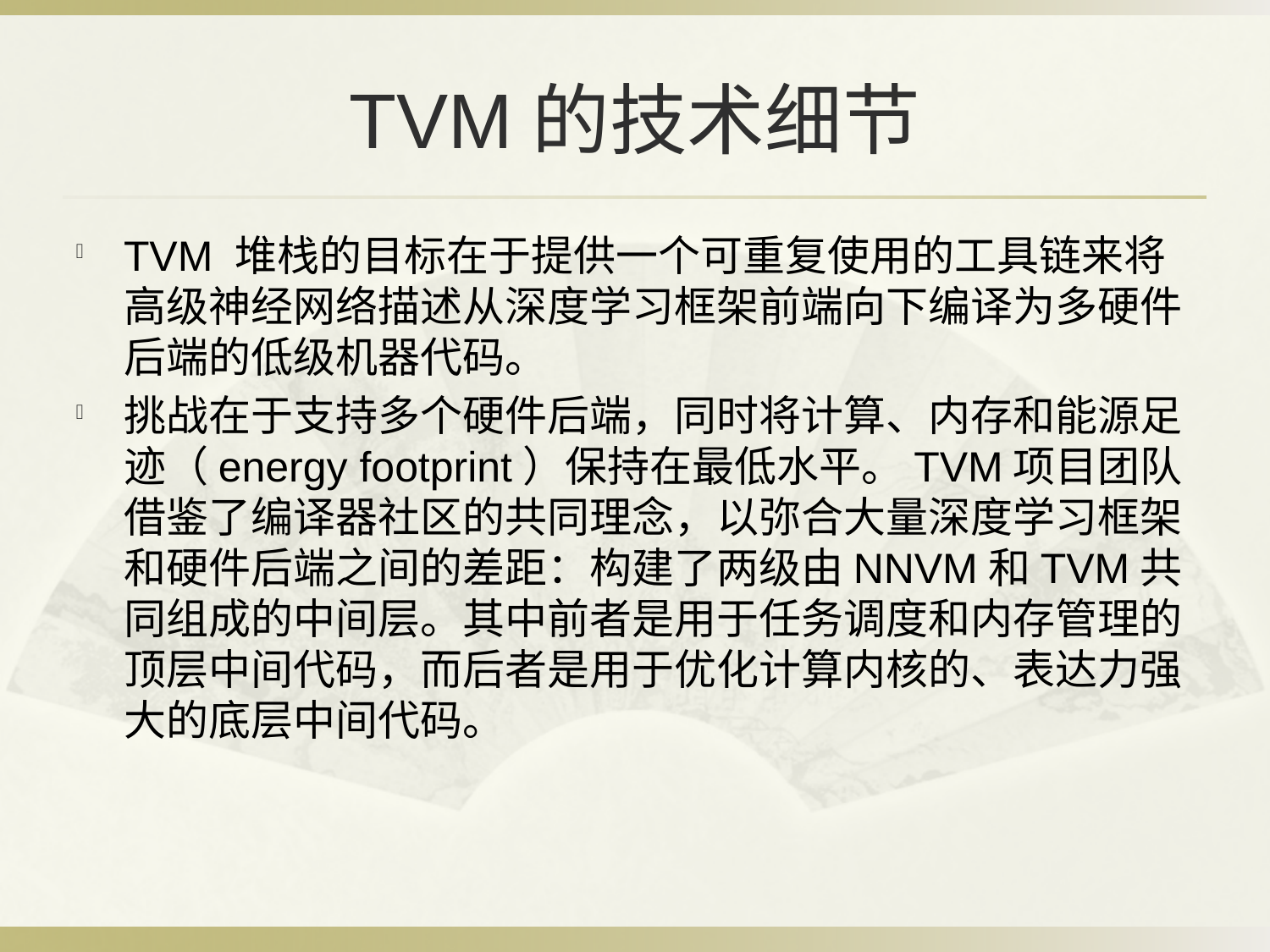

# TVM的技术细节
TVM 堆栈的目标在于提供一个可重复使用的工具链来将高级神经网络描述从深度学习框架前端向下编译为多硬件后端的低级机器代码。
挑战在于支持多个硬件后端，同时将计算、内存和能源足迹（energy footprint）保持在最低水平。TVM项目团队借鉴了编译器社区的共同理念，以弥合大量深度学习框架和硬件后端之间的差距：构建了两级由NNVM和TVM共同组成的中间层。其中前者是用于任务调度和内存管理的顶层中间代码，而后者是用于优化计算内核的、表达力强大的底层中间代码。